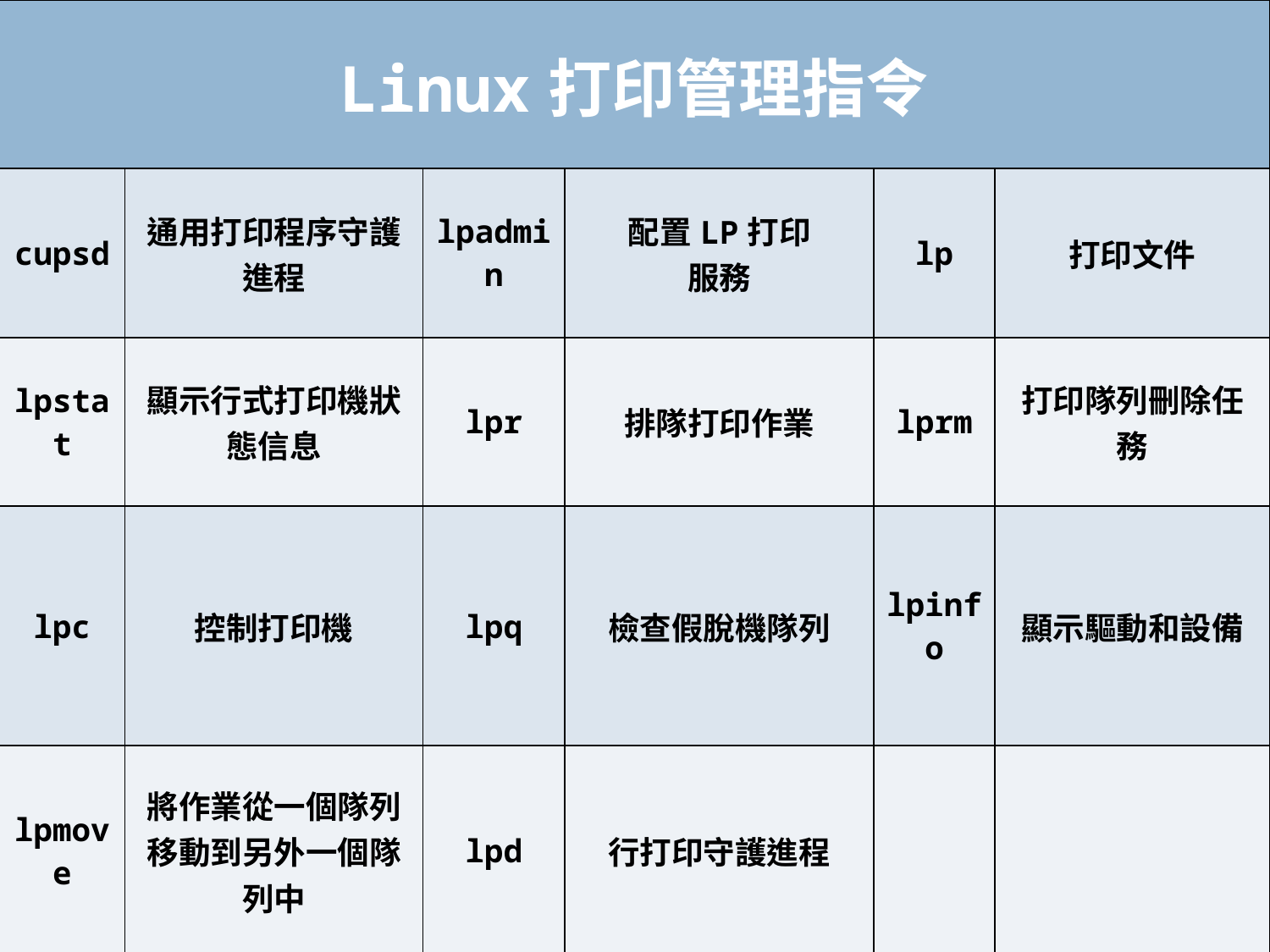

| Linux打印管理指令 |  |  |  |  |  |
| --- | --- | --- | --- | --- | --- |
| cupsd | 通用打印程序守護進程 | lpadmin | 配置LP打印 服務 | lp | 打印文件 |
| lpstat | 顯示行式打印機狀態信息 | lpr | 排隊打印作業 | lprm | 打印隊列刪除任務 |
| lpc | 控制打印機 | lpq | 檢查假脫機隊列 | lpinfo | 顯示驅動和設備 |
| lpmove | 將作業從一個隊列移動到另外一個隊列中 | lpd | 行打印守護進程 |  |  |